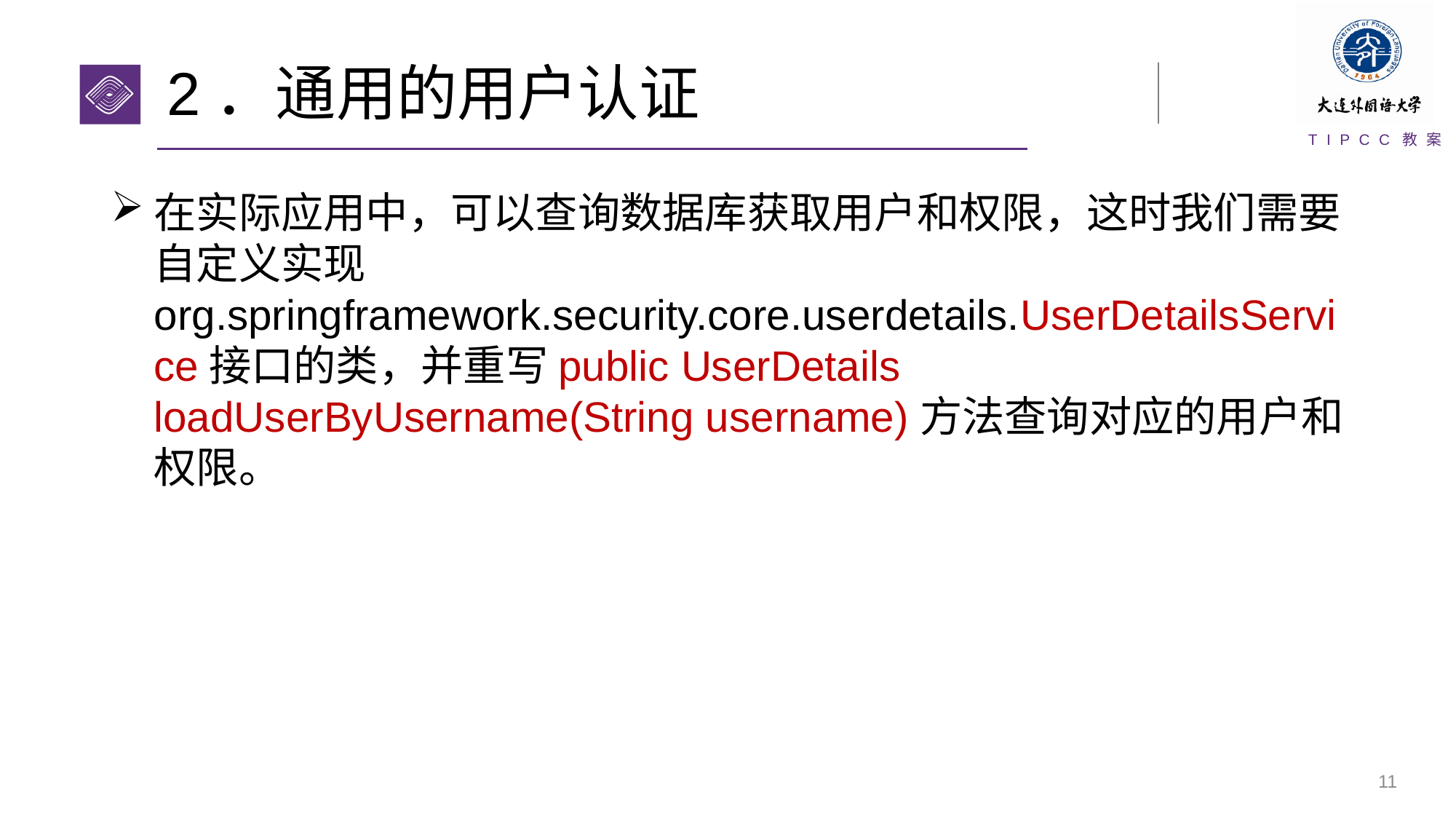

# 2．通用的用户认证
在实际应用中，可以查询数据库获取用户和权限，这时我们需要自定义实现org.springframework.security.core.userdetails.UserDetailsService接口的类，并重写public UserDetails loadUserByUsername(String username)方法查询对应的用户和权限。
11